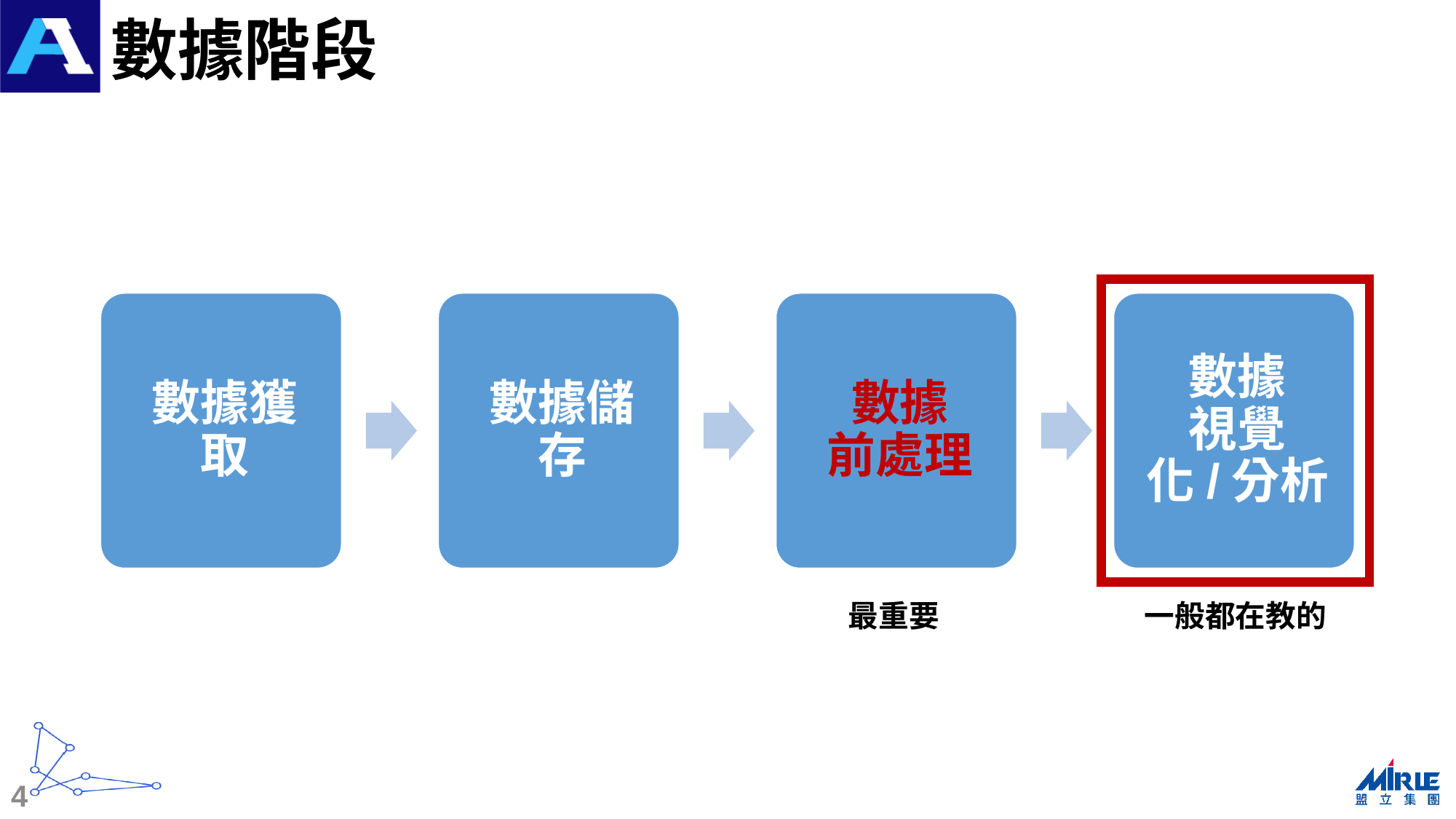

# 數據階段
數據獲取

數據儲存

數據
前處理

數據
視覺化/分析

一般都在教的
最重要
4